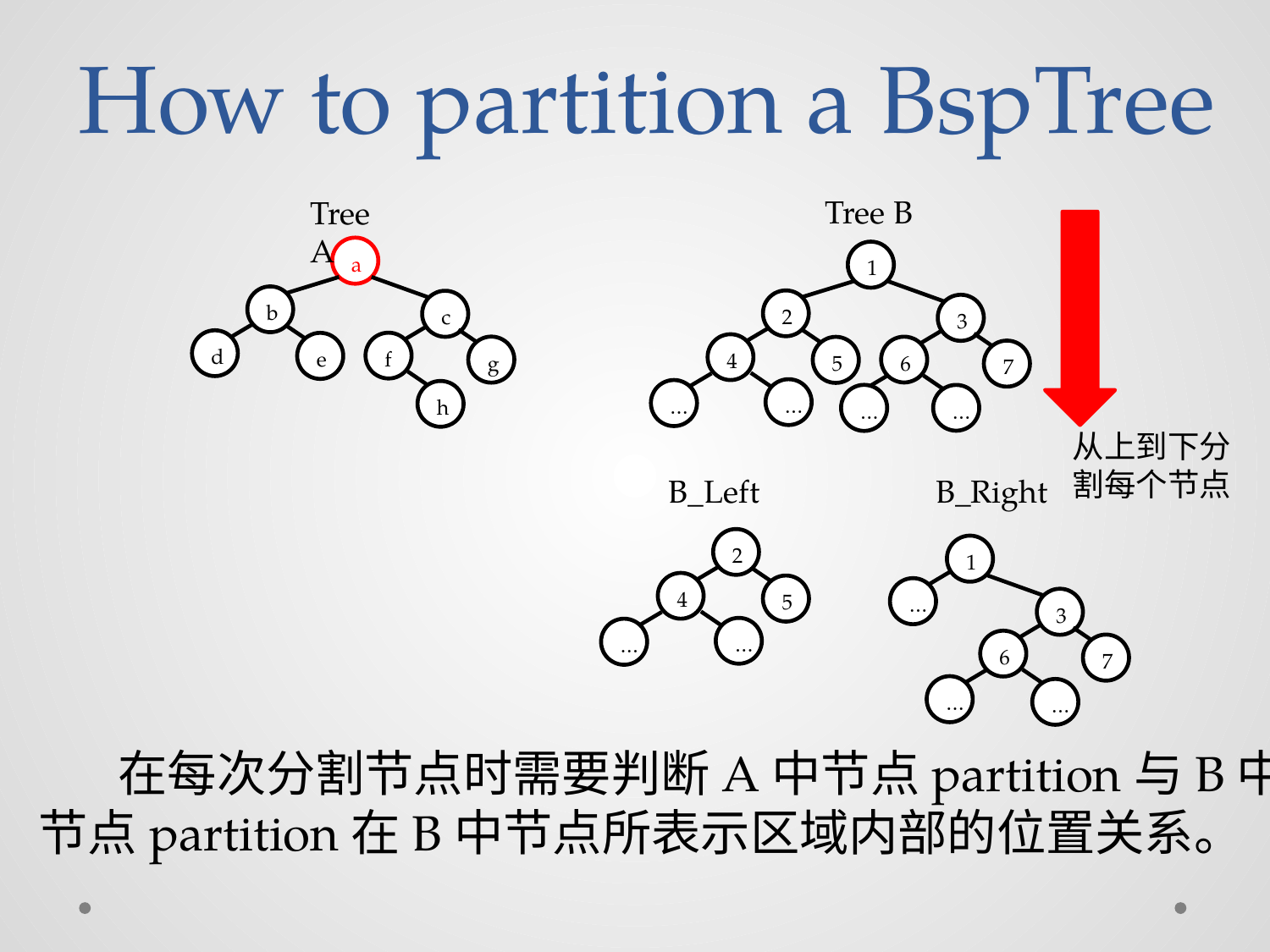

# How to partition a BspTree
Tree B
Tree A

a
1
3
6
7
…
b
2
4
5
…
…
…
c
d
f
e
g
h
从上到下分割每个节点
B_Left
2
4
5
…
…
B_Right
1
3
6
7
…
…
…
          在每次分割节点时需要判断A中节点partition与B中节点partition在B中节点所表示区域内部的位置关系。